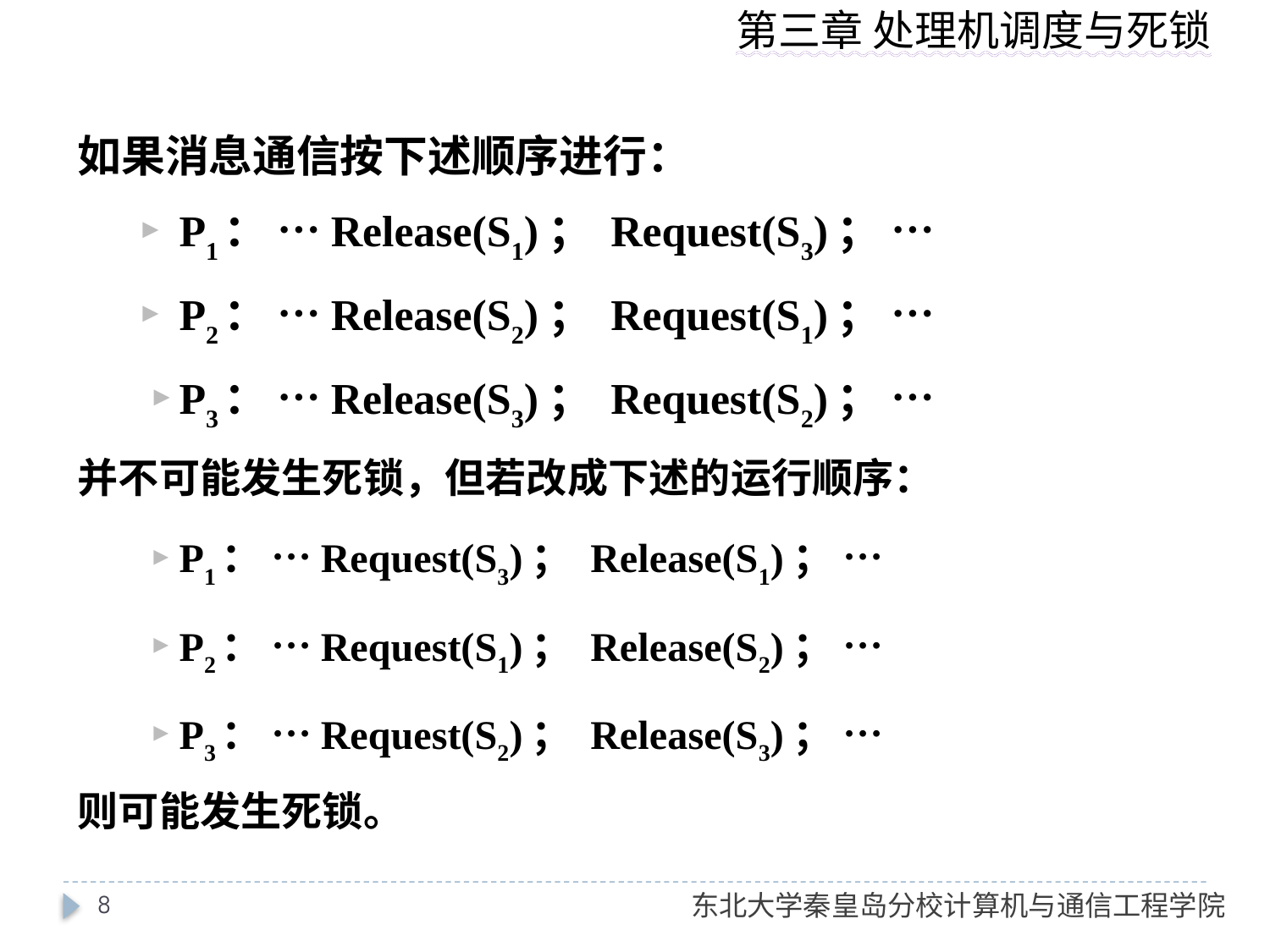

如果消息通信按下述顺序进行：
P1： …Release(S1)； Request(S3)； …
P2： …Release(S2)； Request(S1)； …
P3： …Release(S3)； Request(S2)； …
并不可能发生死锁，但若改成下述的运行顺序：
	P1： …Request(S3)； Release(S1)； …
	P2： …Request(S1)； Release(S2)； …
	P3： …Request(S2)； Release(S3)； …
则可能发生死锁。

8